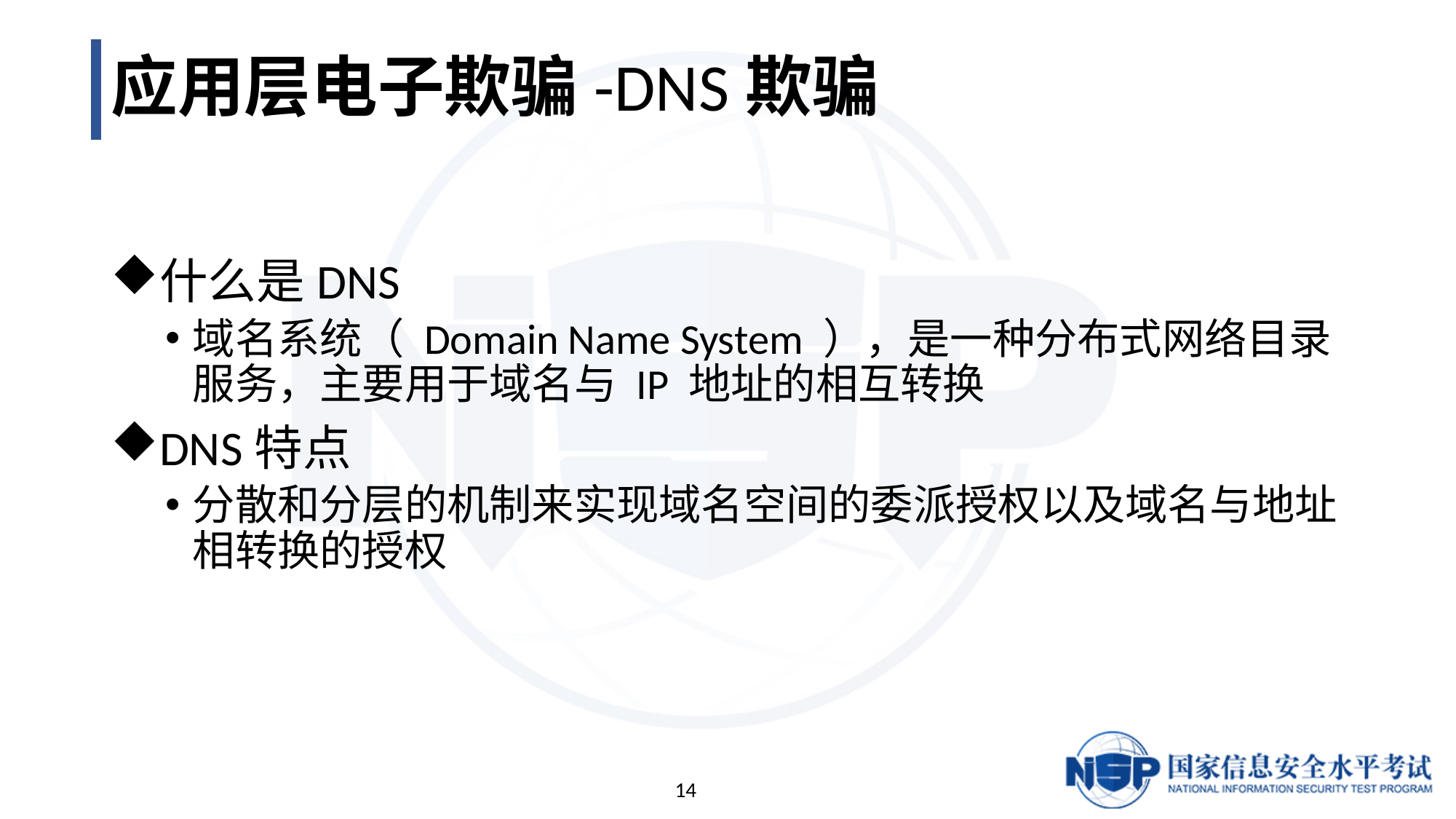

# 应用层电子欺骗-DNS欺骗
什么是DNS
域名系统（ Domain Name System ），是一种分布式网络目录服务，主要用于域名与 IP 地址的相互转换
DNS特点
分散和分层的机制来实现域名空间的委派授权以及域名与地址相转换的授权